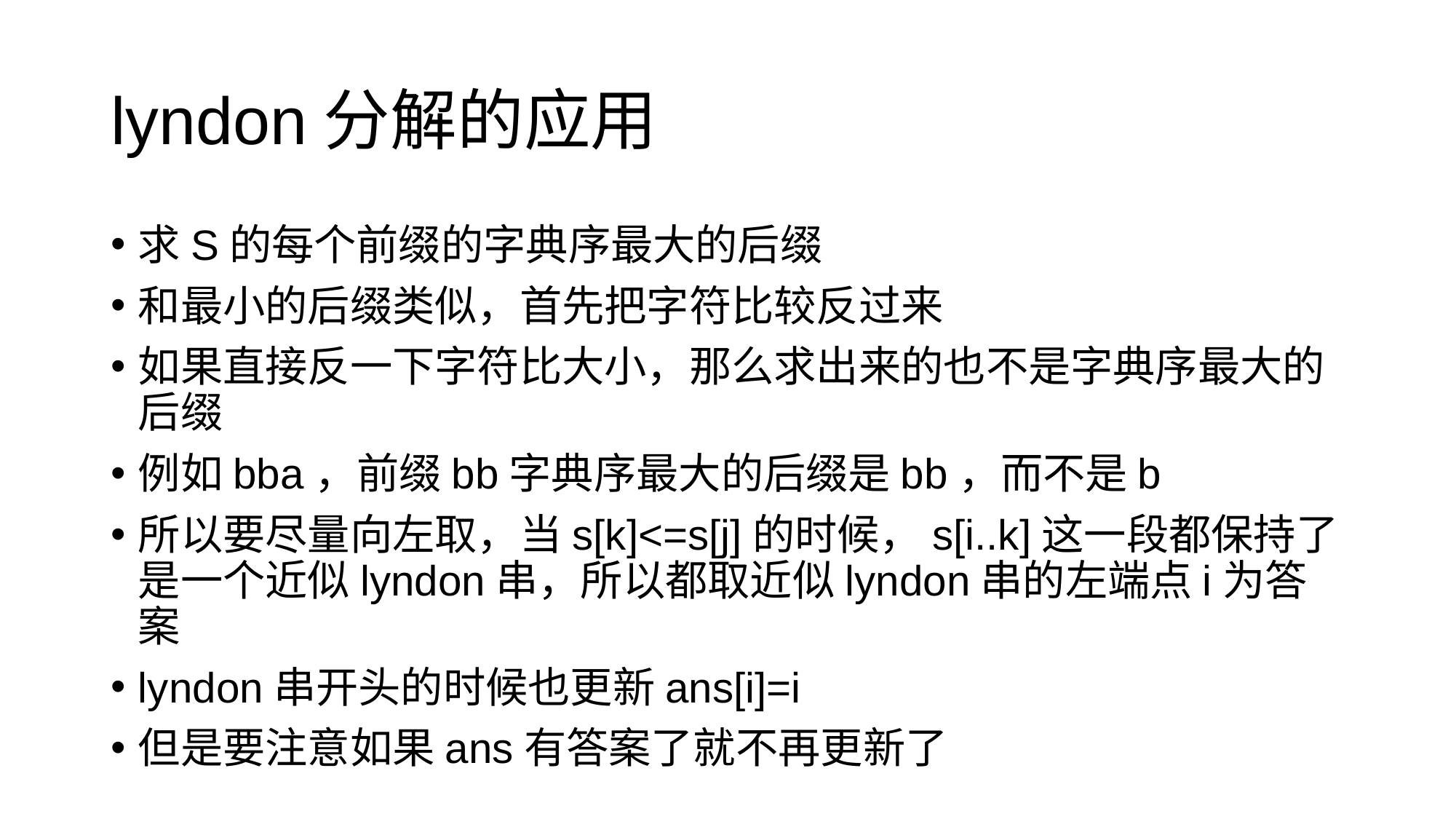

# lyndon分解的应用
求S的每个前缀的字典序最大的后缀
和最小的后缀类似，首先把字符比较反过来
如果直接反一下字符比大小，那么求出来的也不是字典序最大的后缀
例如bba，前缀bb字典序最大的后缀是bb，而不是b
所以要尽量向左取，当s[k]<=s[j]的时候，s[i..k]这一段都保持了是一个近似lyndon串，所以都取近似lyndon串的左端点i为答案
lyndon串开头的时候也更新ans[i]=i
但是要注意如果ans有答案了就不再更新了